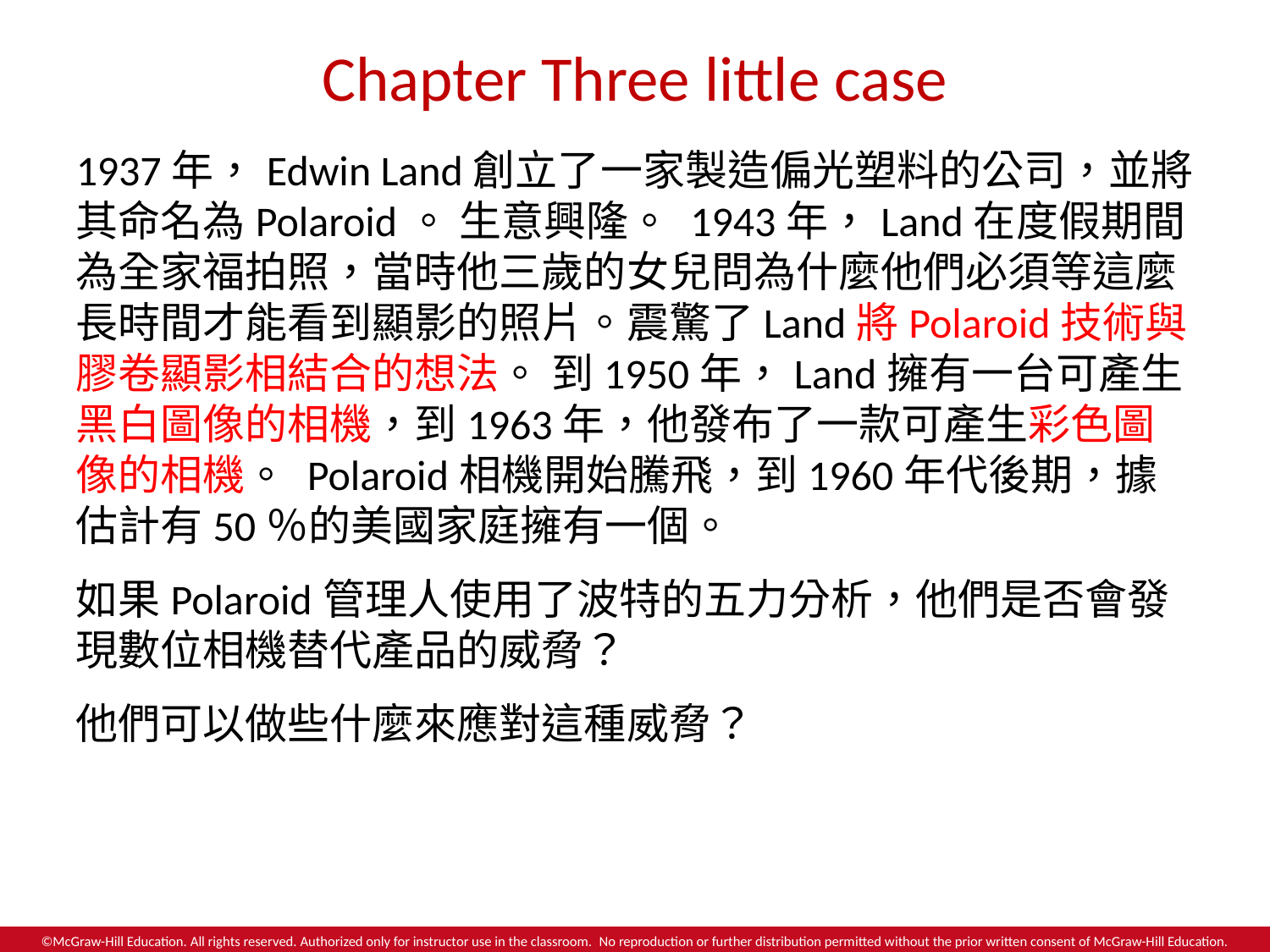

# Chapter Three little case
1937年，Edwin Land創立了一家製造偏光塑料的公司，並將其命名為Polaroid。 生意興隆。 1943年，Land在度假期間為全家福拍照，當時他三歲的女兒問為什麼他們必須等這麼長時間才能看到顯影的照片。震驚了Land將Polaroid技術與膠卷顯影相結合的想法。 到1950年，Land擁有一台可產生黑白圖像的相機，到1963年，他發布了一款可產生彩色圖像的相機。 Polaroid相機開始騰飛，到1960年代後期，據估計有50％的美國家庭擁有一個。
如果Polaroid管理人使用了波特的五力分析，他們是否會發現數位相機替代產品的威脅？
他們可以做些什麼來應對這種威脅？